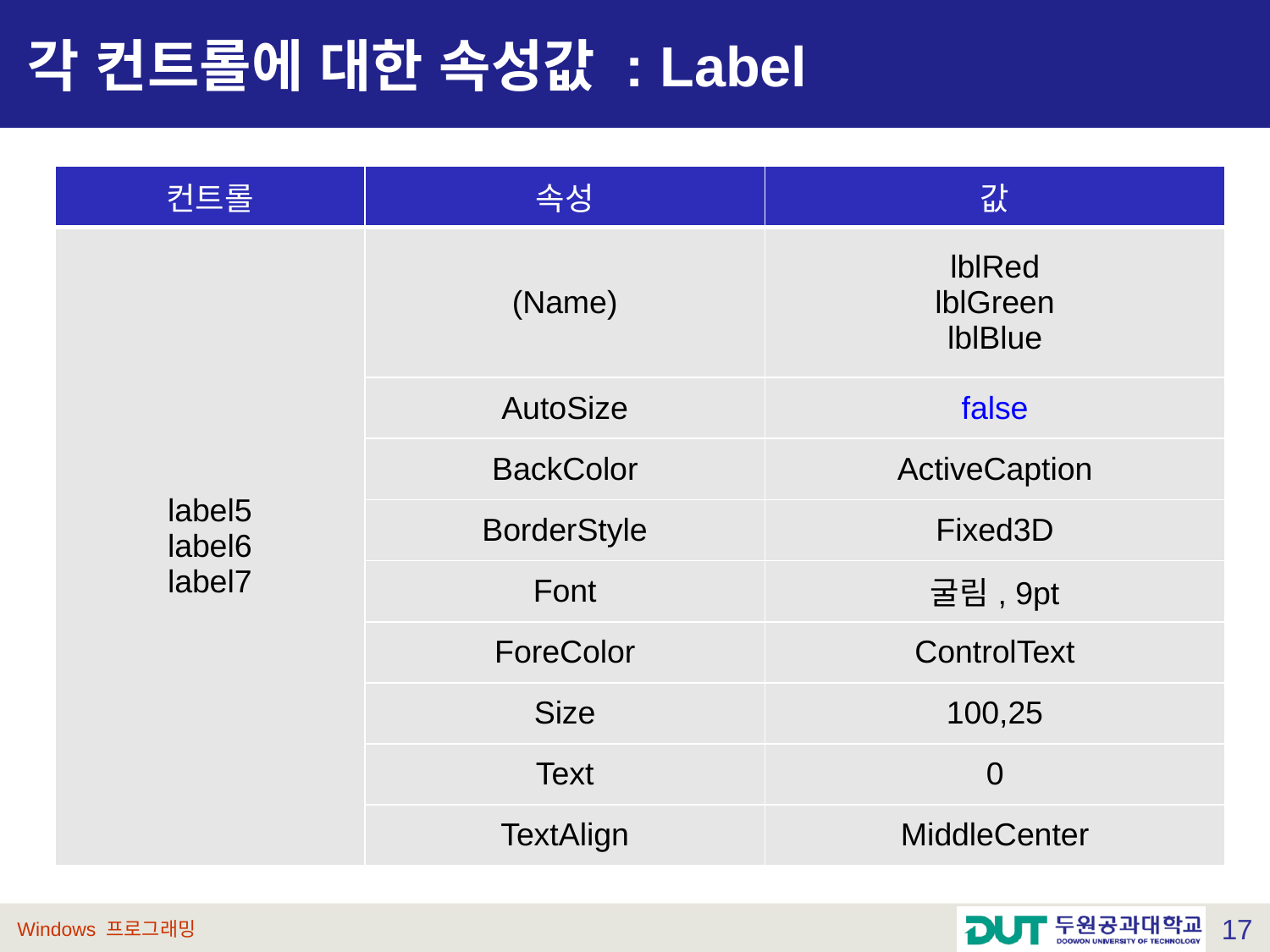

# 각 컨트롤에 대한 속성값 : Label
| 컨트롤 | 속성 | 값 |
| --- | --- | --- |
| label5 label6 label7 | (Name) | lblRed lblGreen lblBlue |
|  | AutoSize | false |
|  | BackColor | ActiveCaption |
|  | BorderStyle | Fixed3D |
|  | Font | 굴림, 9pt |
|  | ForeColor | ControlText |
|  | Size | 100,25 |
|  | Text | 0 |
|  | TextAlign | MiddleCenter |